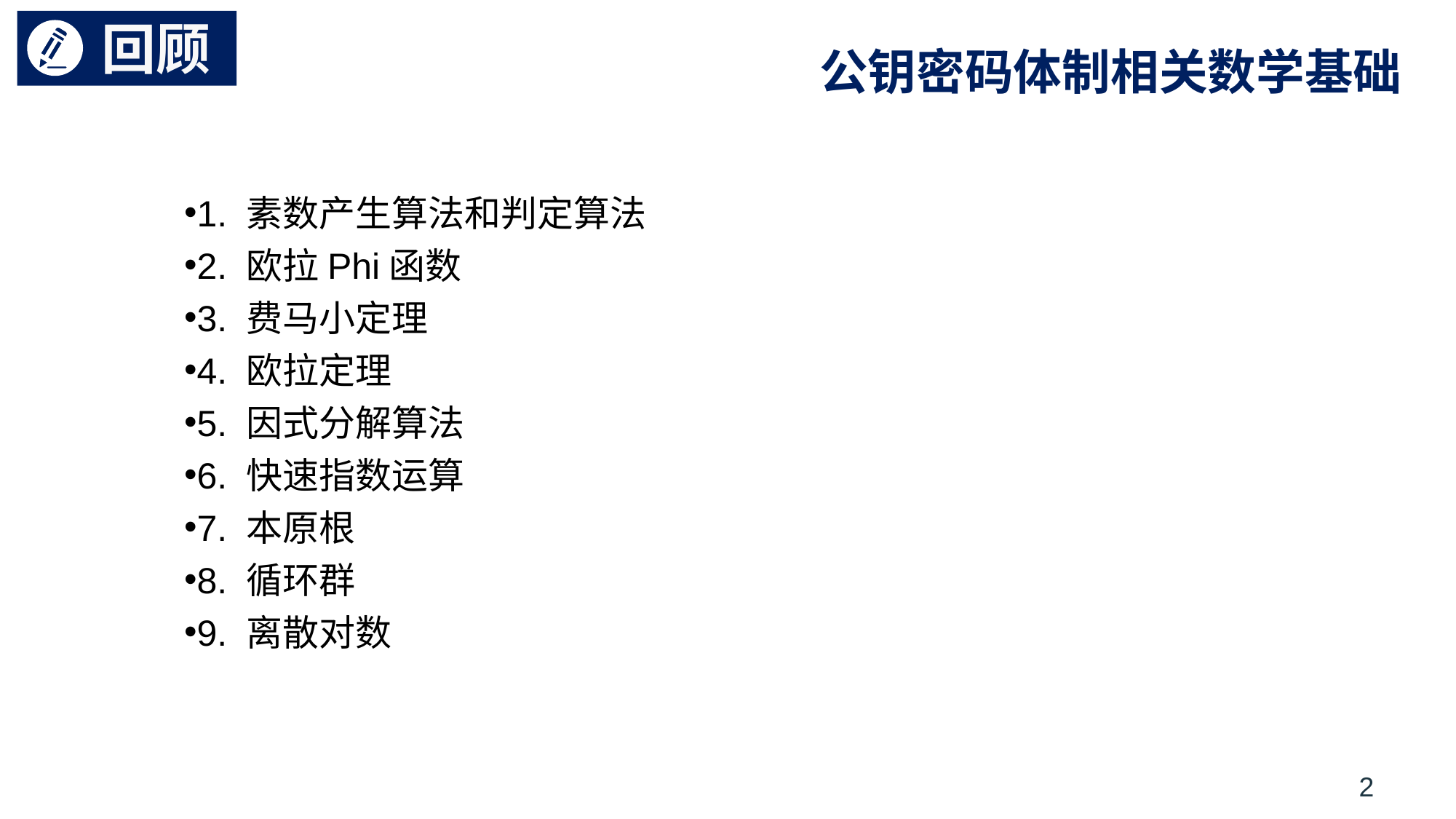

# 回顾

公钥密码体制相关数学基础
1. 素数产生算法和判定算法
2. 欧拉Phi函数
3. 费马小定理
4. 欧拉定理
5. 因式分解算法
6. 快速指数运算
7. 本原根
8. 循环群
9. 离散对数